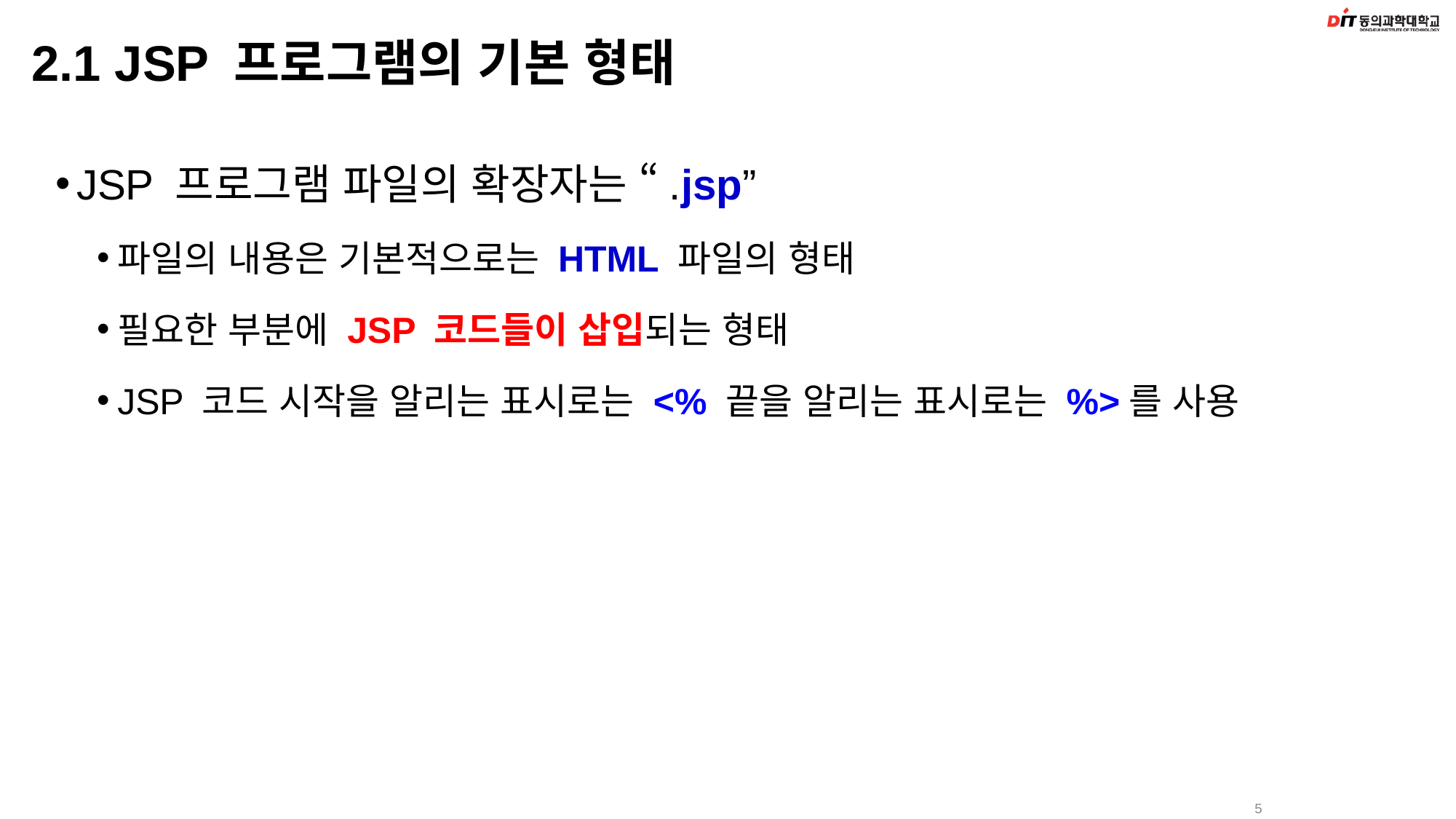

# 2.1 JSP 프로그램의 기본 형태
JSP 프로그램 파일의 확장자는 “.jsp”
파일의 내용은 기본적으로는 HTML 파일의 형태
필요한 부분에 JSP 코드들이 삽입되는 형태
JSP 코드 시작을 알리는 표시로는 <% 끝을 알리는 표시로는 %>를 사용
5